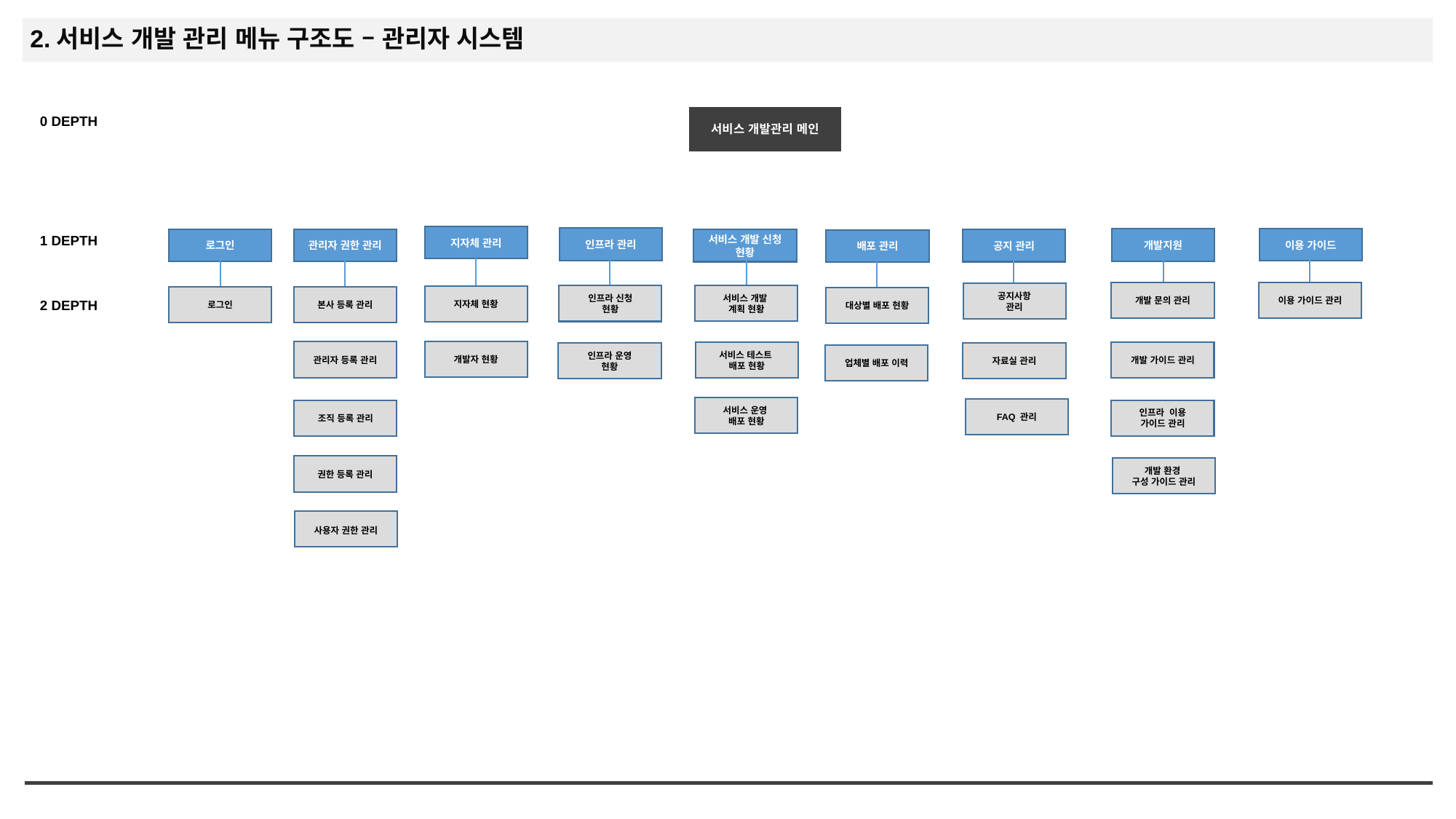

2.서비스 개발 관리 메뉴 구조도 – 관리자 시스템
0 DEPTH

서비스 개발관리 메인
1 DEPTH

지자체 관리

서비스 개발 신청
현황

인프라 관리

이용 가이드

개발지원

로그인

관리자 권한 관리

공지 관리

배포 관리

이용 가이드 관리

개발 문의 관리

공지사항
관리

서비스 개발
계획 현황

인프라 신청
현황

지자체 현황

로그인

본사 등록 관리

대상별 배포 현황
2 DEPTH

개발자 현황

관리자 등록 관리

개발 가이드 관리

서비스 테스트
배포 현황

인프라 운영
현황

자료실 관리

업체별 배포 이력

서비스 운영
배포 현황

FAQ 관리

인프라  이용
가이드 관리

조직 등록 관리

권한 등록 관리

개발 환경
구성 가이드 관리

사용자 권한 관리